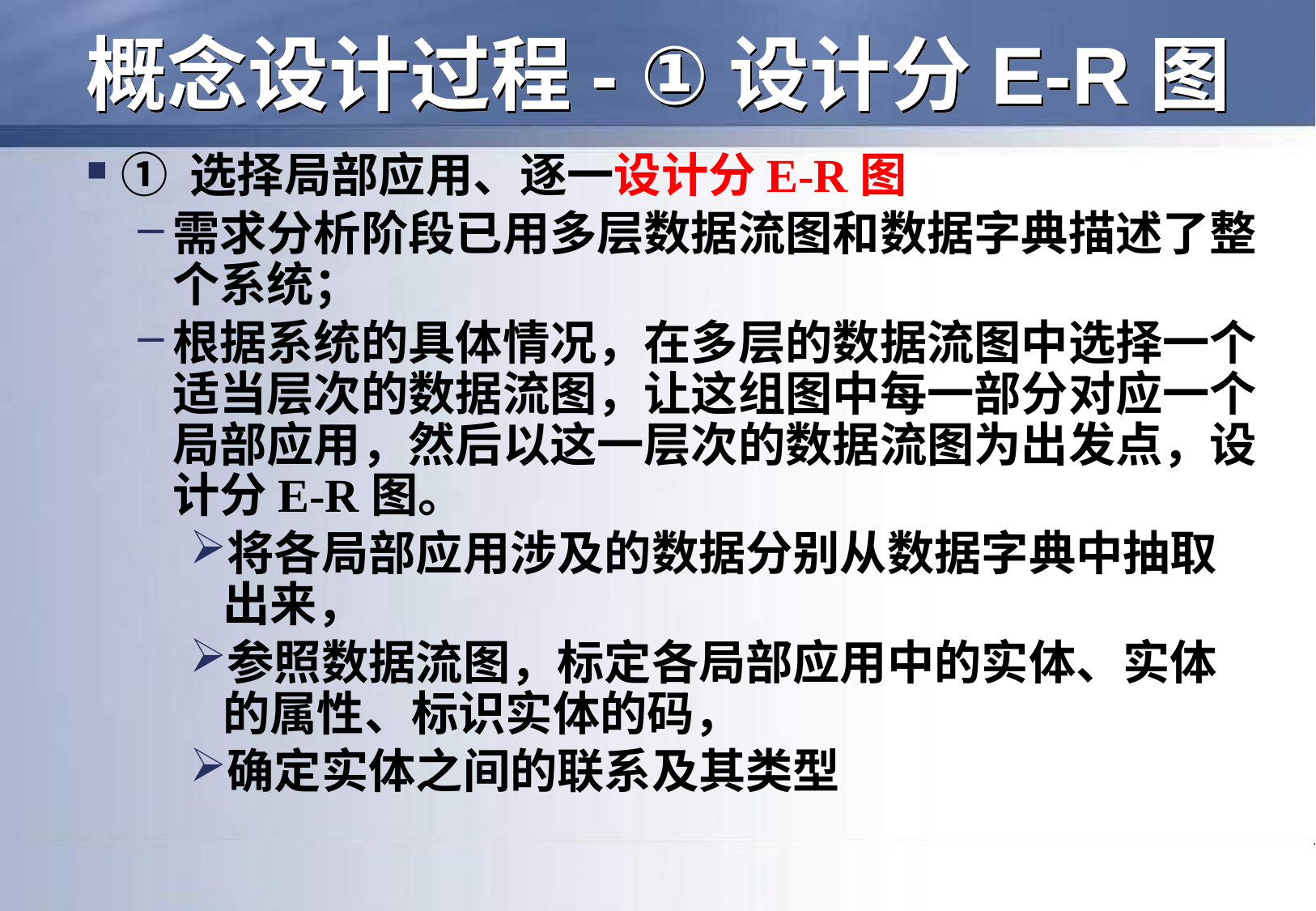

# 概念设计过程- ①设计分E-R图
① 选择局部应用、逐一设计分E-R图
需求分析阶段已用多层数据流图和数据字典描述了整个系统；
根据系统的具体情况，在多层的数据流图中选择一个适当层次的数据流图，让这组图中每一部分对应一个局部应用，然后以这一层次的数据流图为出发点，设计分E-R图。
将各局部应用涉及的数据分别从数据字典中抽取出来，
参照数据流图，标定各局部应用中的实体、实体的属性、标识实体的码，
确定实体之间的联系及其类型
28